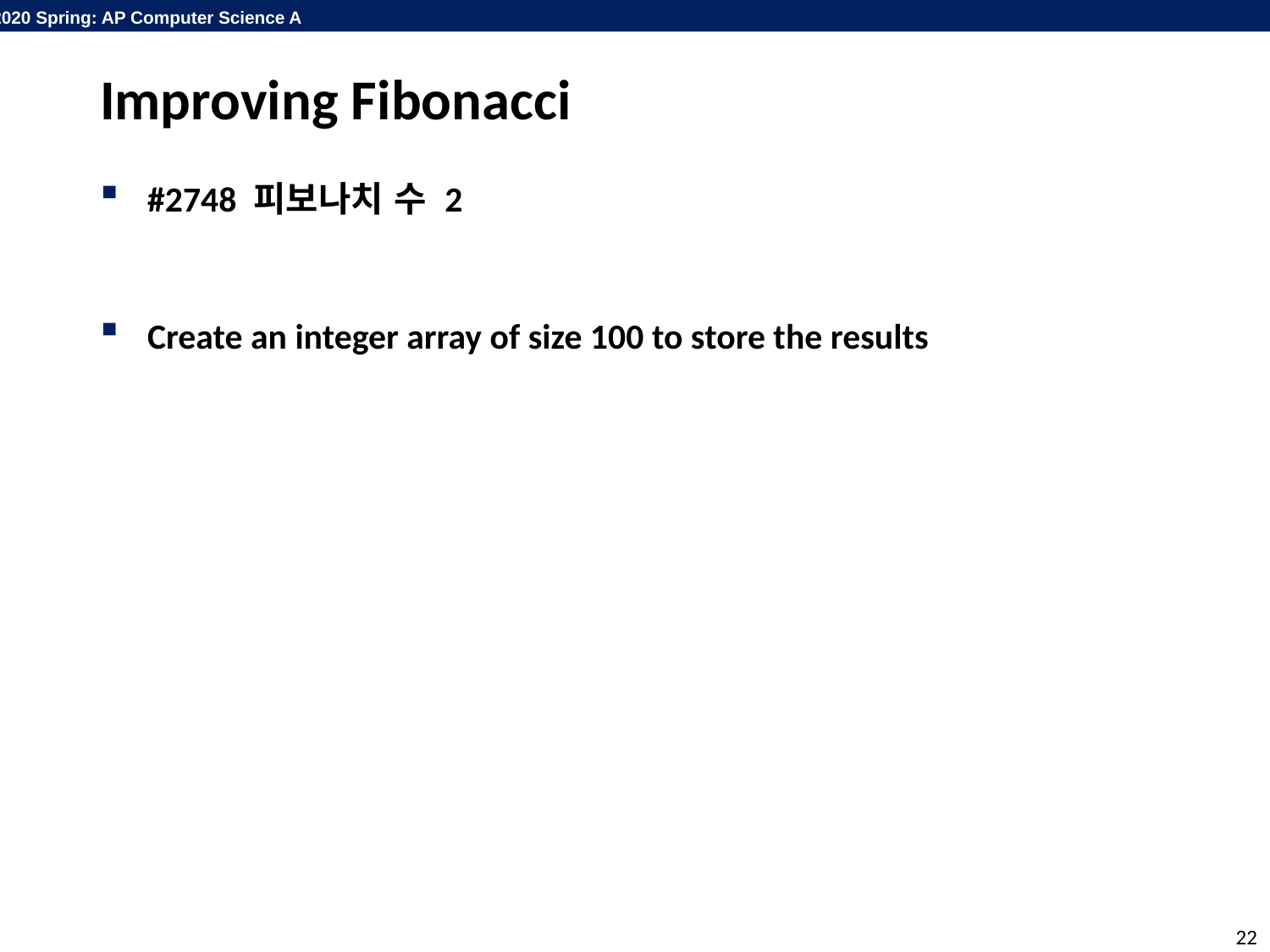

# Improving Fibonacci
#2748 피보나치 수 2

Create an integer array of size 100 to store the results
22